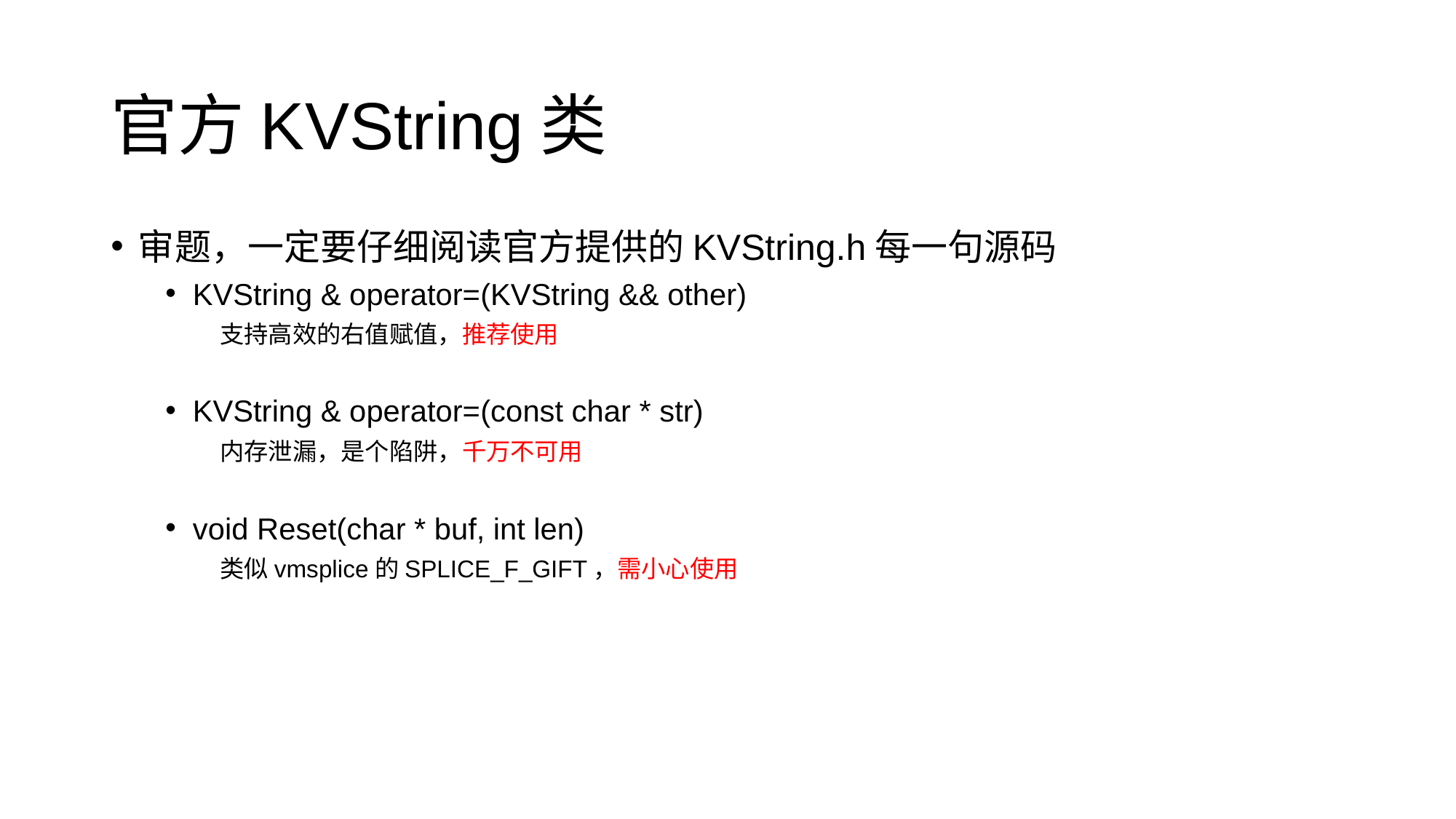

# 官方KVString类
审题，一定要仔细阅读官方提供的KVString.h每一句源码
KVString & operator=(KVString && other)
支持高效的右值赋值，推荐使用

KVString & operator=(const char * str)
内存泄漏，是个陷阱，千万不可用

void Reset(char * buf, int len)
类似vmsplice的SPLICE_F_GIFT，需小心使用